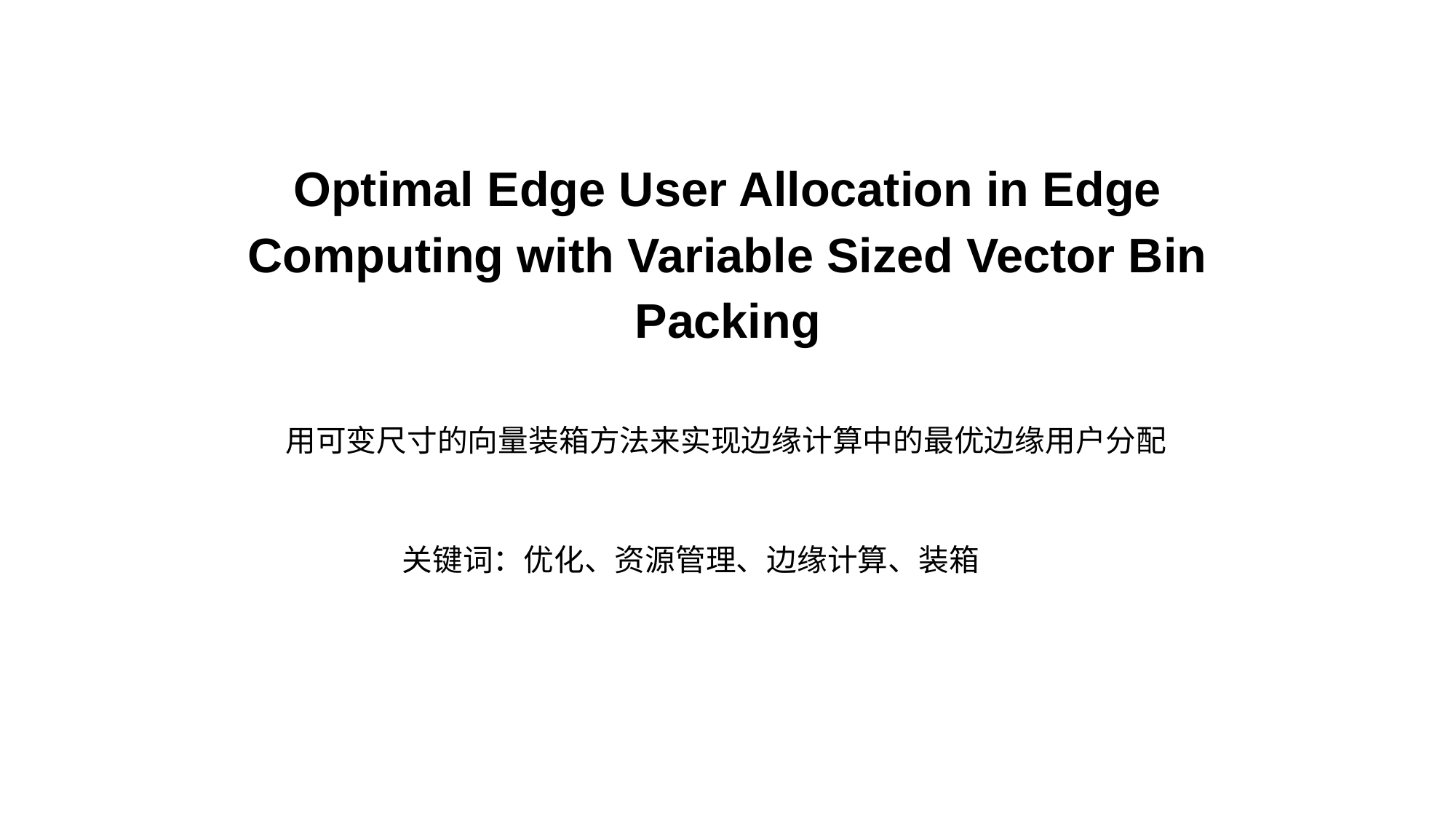

Optimal Edge User Allocation in Edge
Computing with Variable Sized Vector Bin
Packing

用可变尺寸的向量装箱方法来实现边缘计算中的最优边缘用户分配
关键词：优化、资源管理、边缘计算、装箱